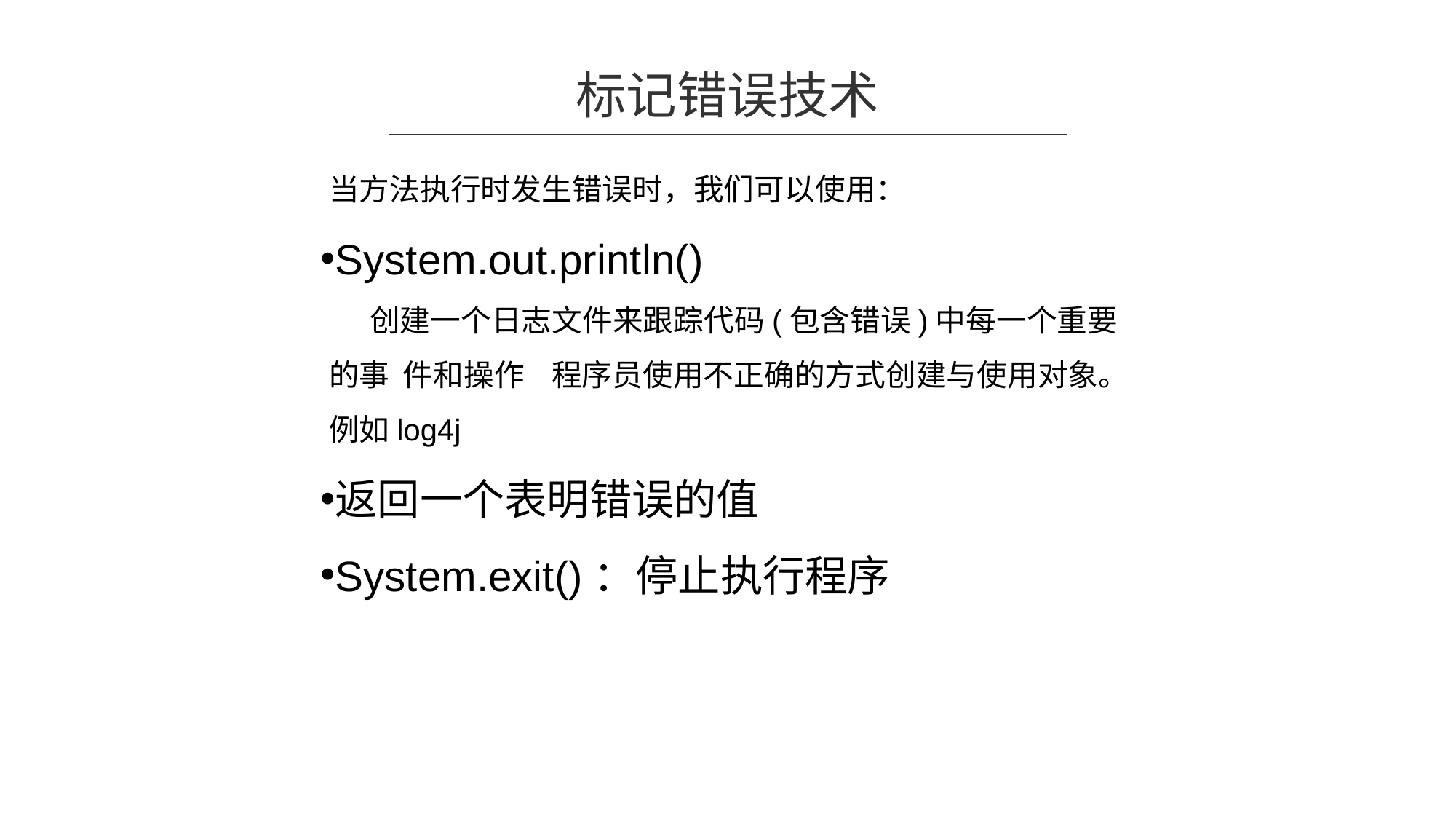

标记错误技术
当方法执行时发生错误时，我们可以使用：
System.out.println()
     创建一个日志文件来跟踪代码(包含错误)中每一个重要的事  件和操作    程序员使用不正确的方式创建与使用对象。例如log4j
返回一个表明错误的值
System.exit()：停止执行程序